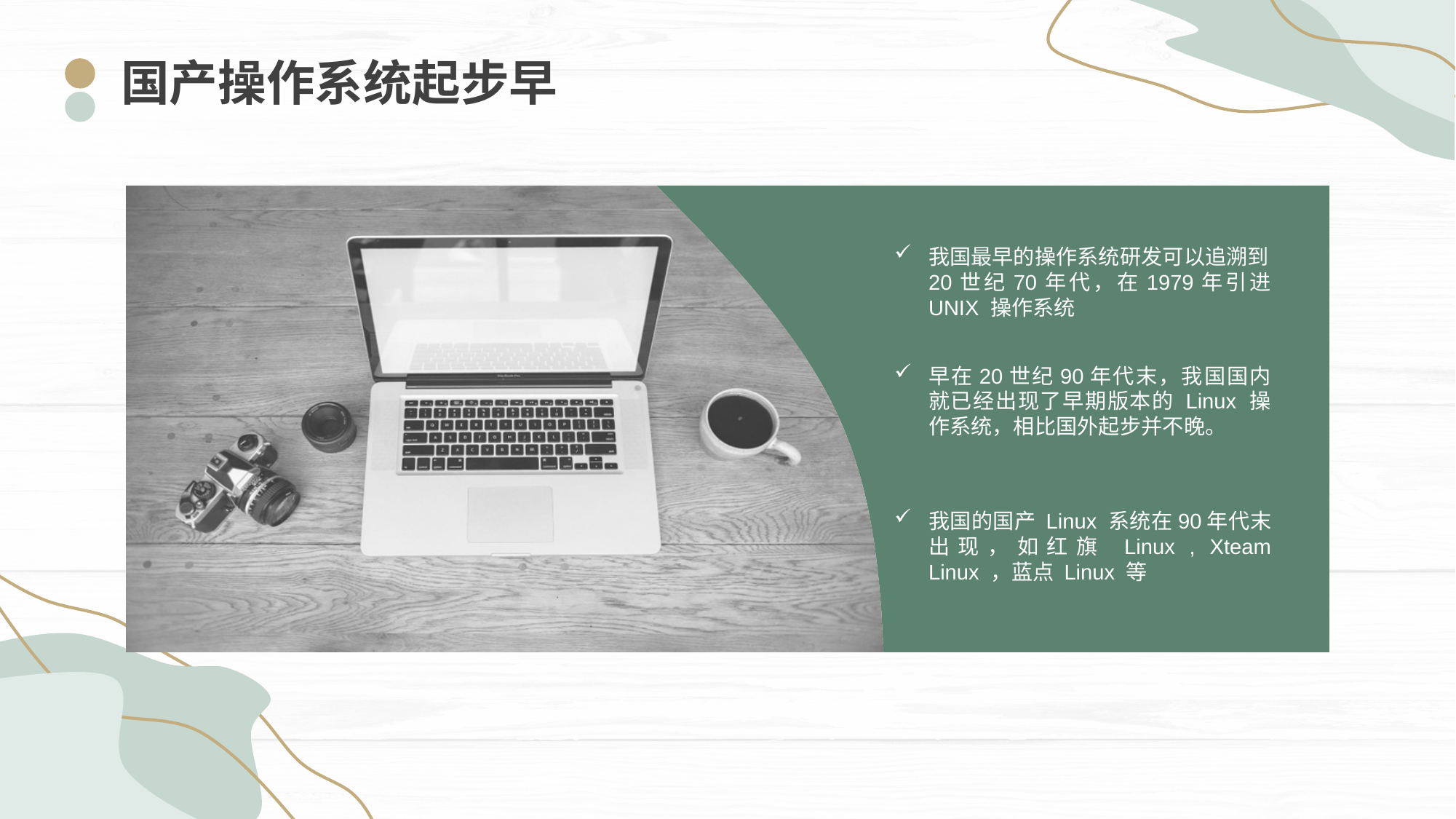

国产操作系统起步早

我国最早的操作系统研发可以追溯到20世纪70年代，在1979年引进 UNIX 操作系统
早在20世纪90年代末，我国国内就已经出现了早期版本的 Linux 操作系统，相比国外起步并不晚。
我国的国产 Linux 系统在90年代末出现，如红旗 Linux , Xteam Linux ，蓝点 Linux 等